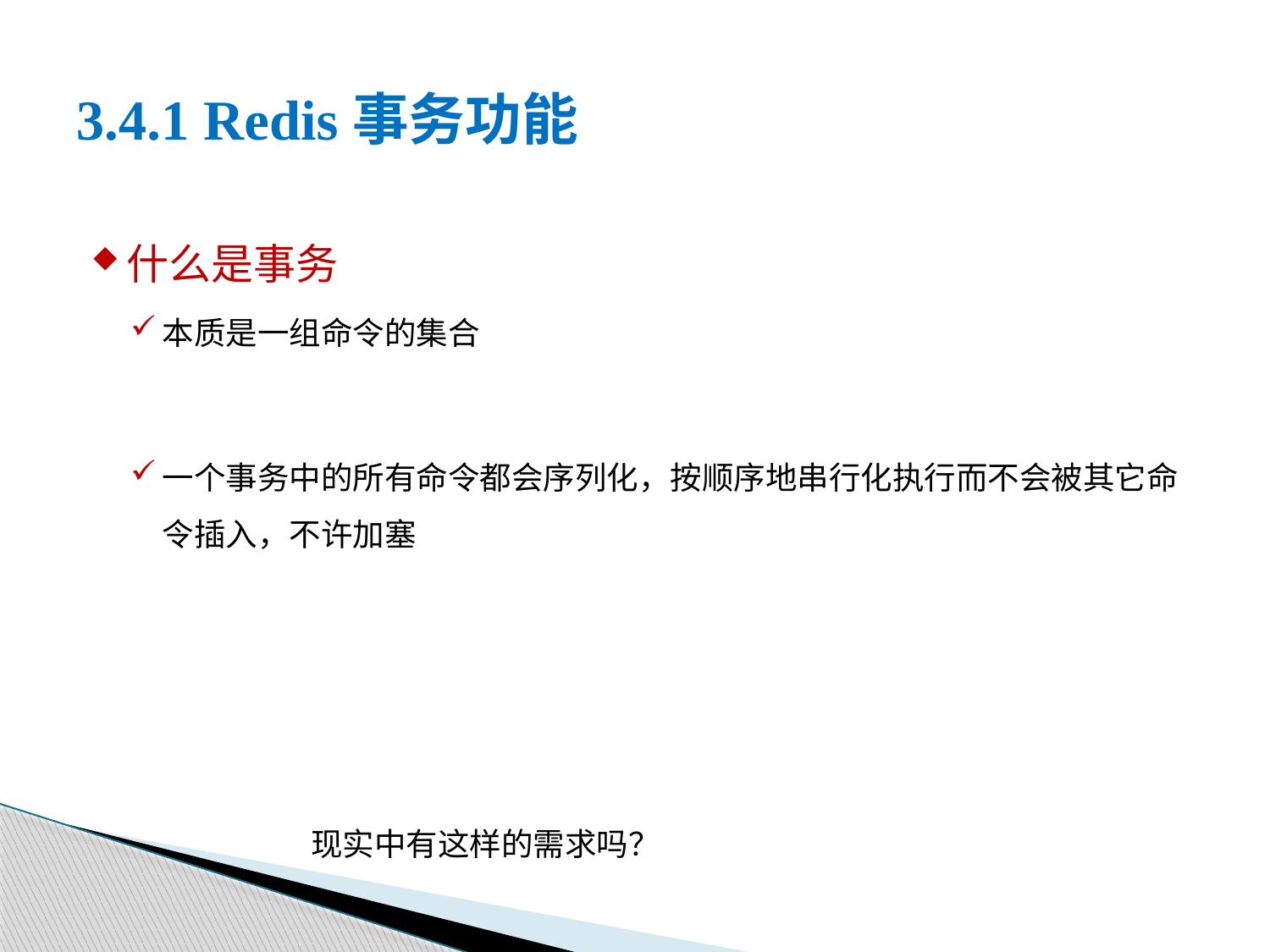

# 3.4.1 Redis事务功能
什么是事务
本质是一组命令的集合

一个事务中的所有命令都会序列化，按顺序地串行化执行而不会被其它命令插入，不许加塞

                        现实中有这样的需求吗？